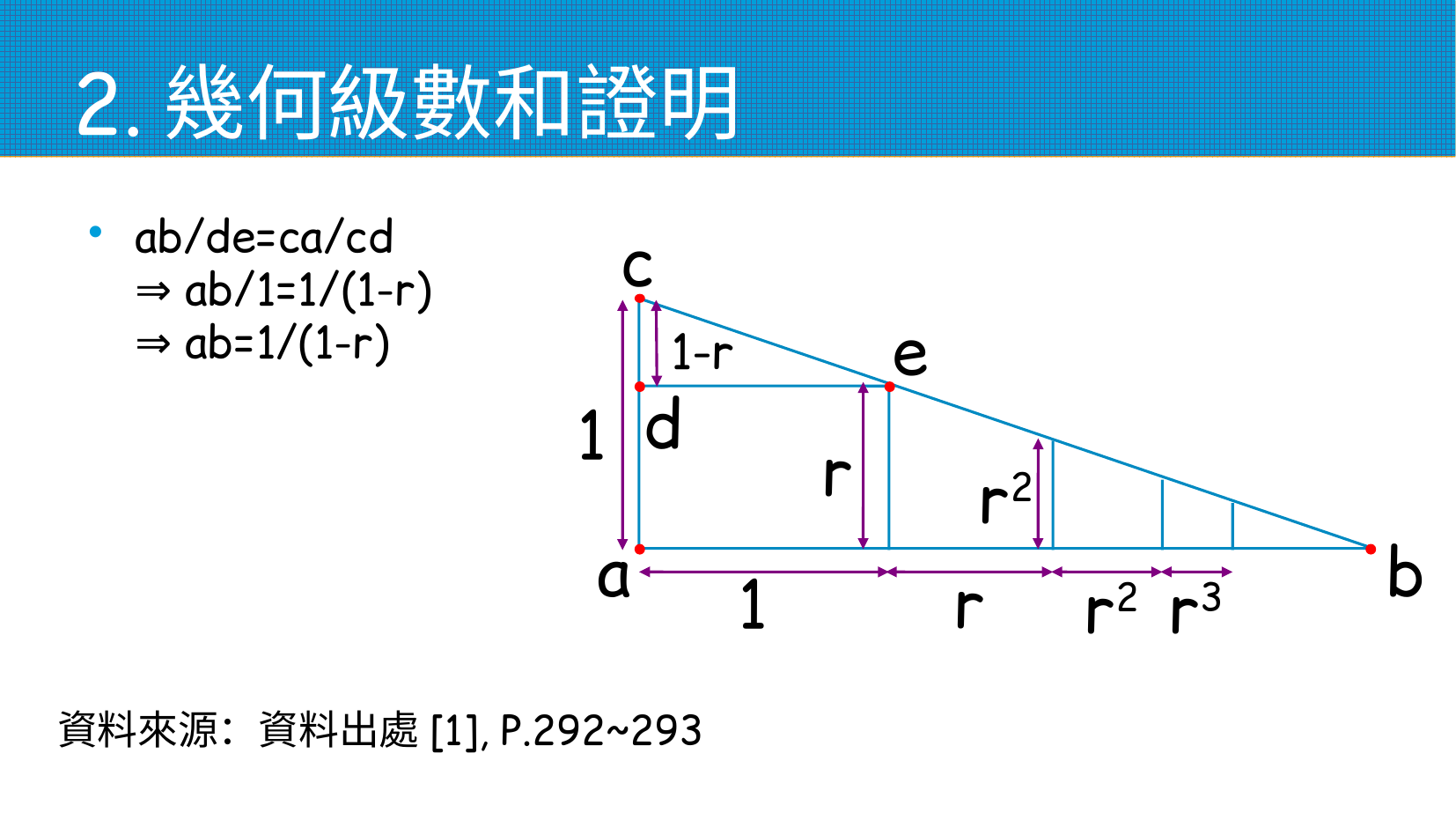

2.幾何級數和證明
ab/de=ca/cd
⇒ ab/1=1/(1-r)
⇒ ab=1/(1-r)
c

e
1-r

d
1
r

r2

a
b

1
r
r2
r3

資料來源：資料出處[1], P.292~293